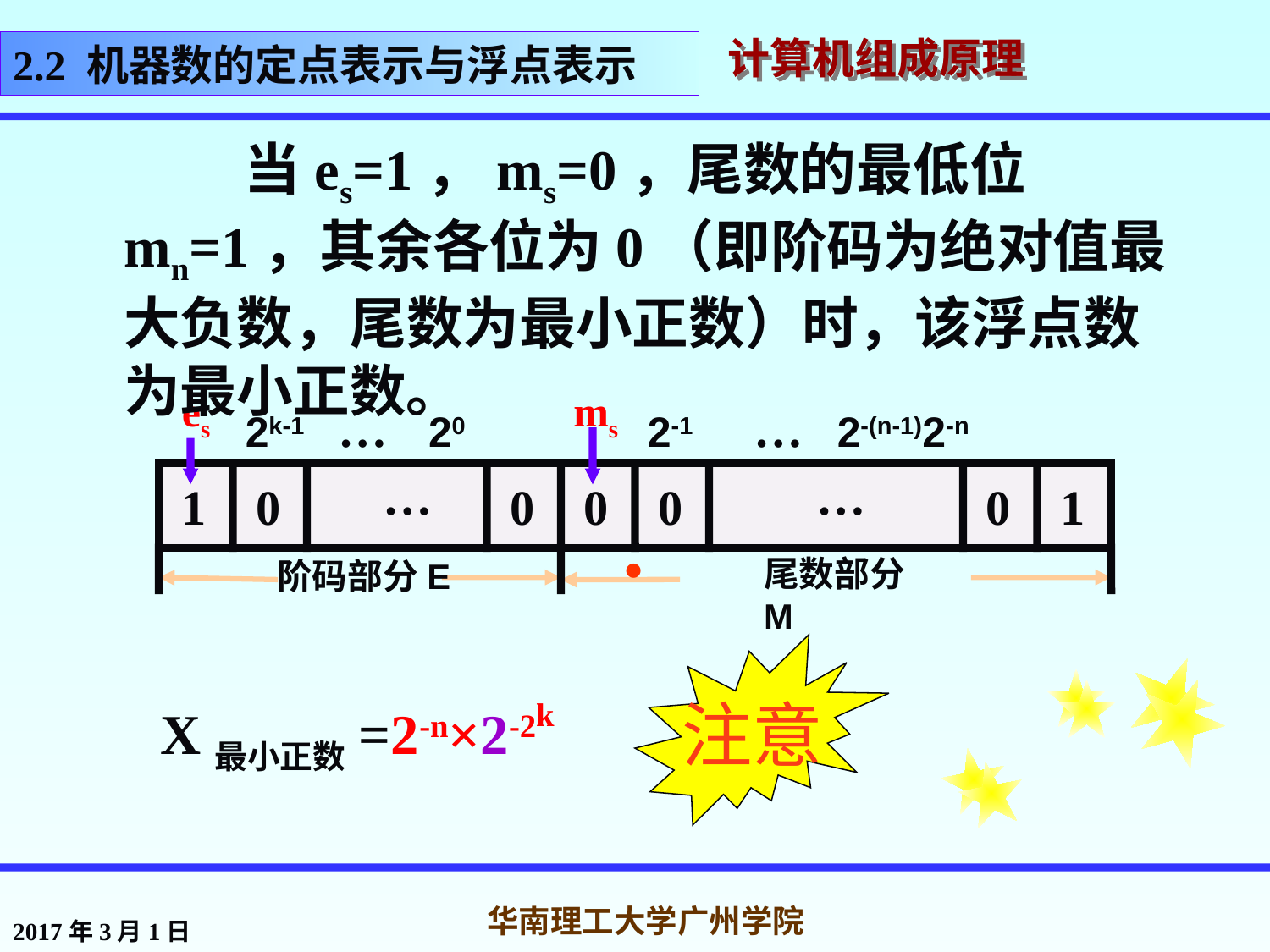

2.2 机器数的定点表示与浮点表示
            当es=1，ms=0，尾数的最低位mn=1，其余各位为0（即阶码为绝对值最大负数，尾数为最小正数）时，该浮点数为最小正数。
es
ms
2k-1     …      20
2-1         …     2-(n-1)2-n

•
尾数部分M

阶码部分E

…
…
1
0
0
0
0
0
1
注意
X最小正数=2-n×2-2k
2017年3月1日
华南理工大学广州学院